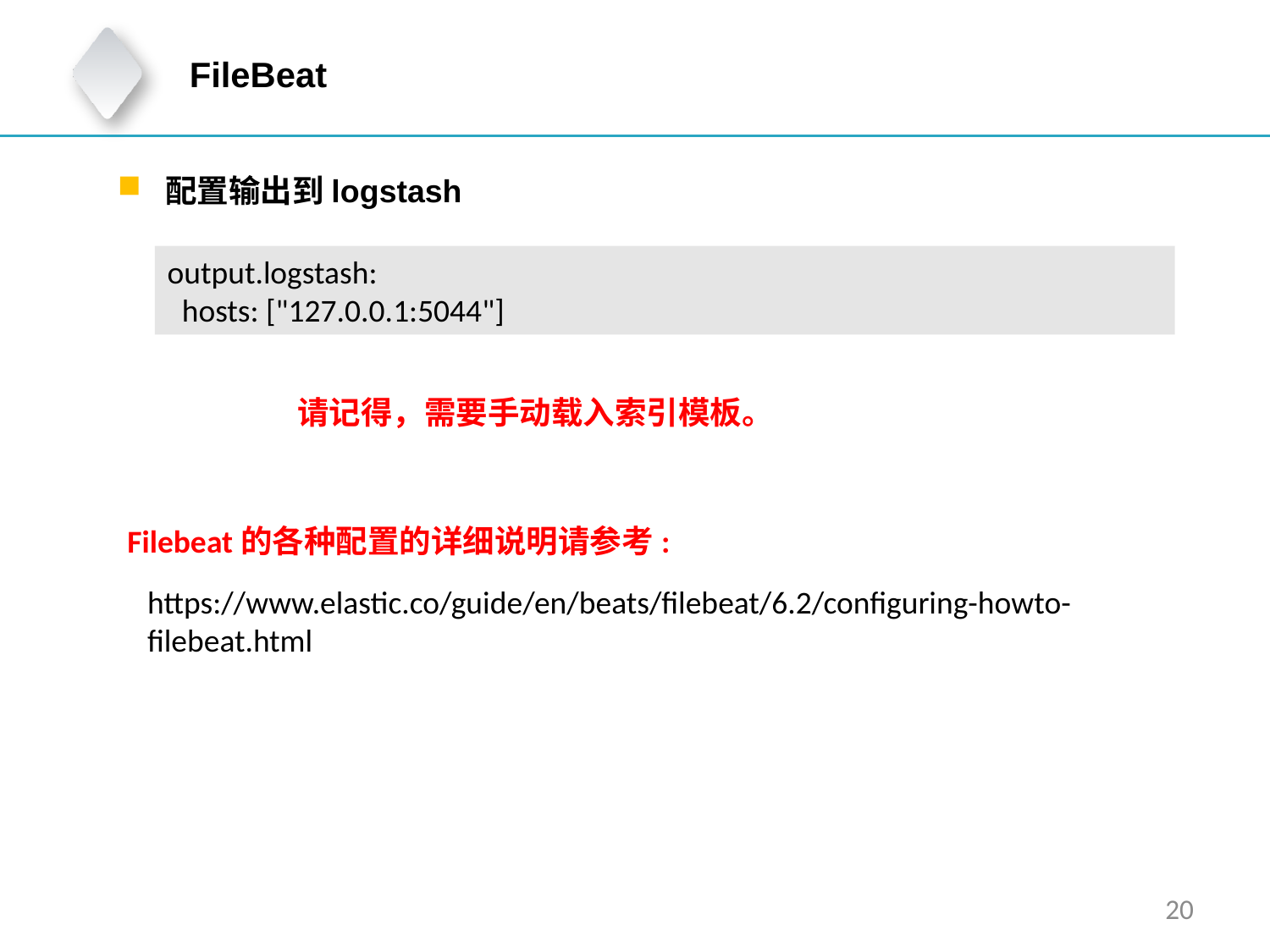

FileBeat
配置输出到logstash
output.logstash:
  hosts: ["127.0.0.1:5044"]
请记得，需要手动载入索引模板。
Filebeat的各种配置的详细说明请参考:
https://www.elastic.co/guide/en/beats/filebeat/6.2/configuring-howto-filebeat.html
20